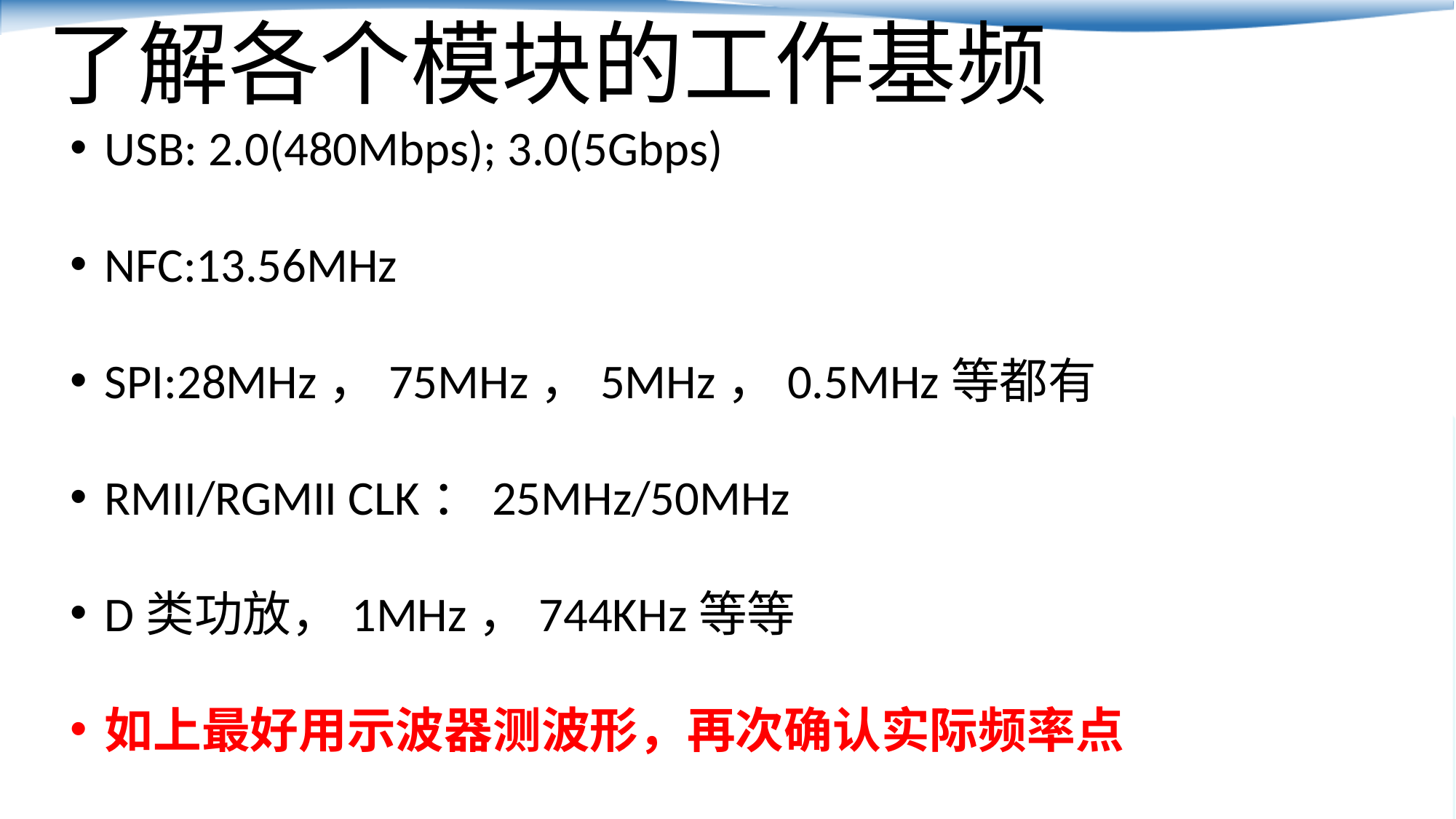

了解各个模块的工作基频
USB: 2.0(480Mbps); 3.0(5Gbps)

NFC:13.56MHz
SPI:28MHz，75MHz，5MHz，0.5MHz等都有
RMII/RGMII CLK：25MHz/50MHz

D类功放，1MHz，744KHz等等

如上最好用示波器测波形，再次确认实际频率点